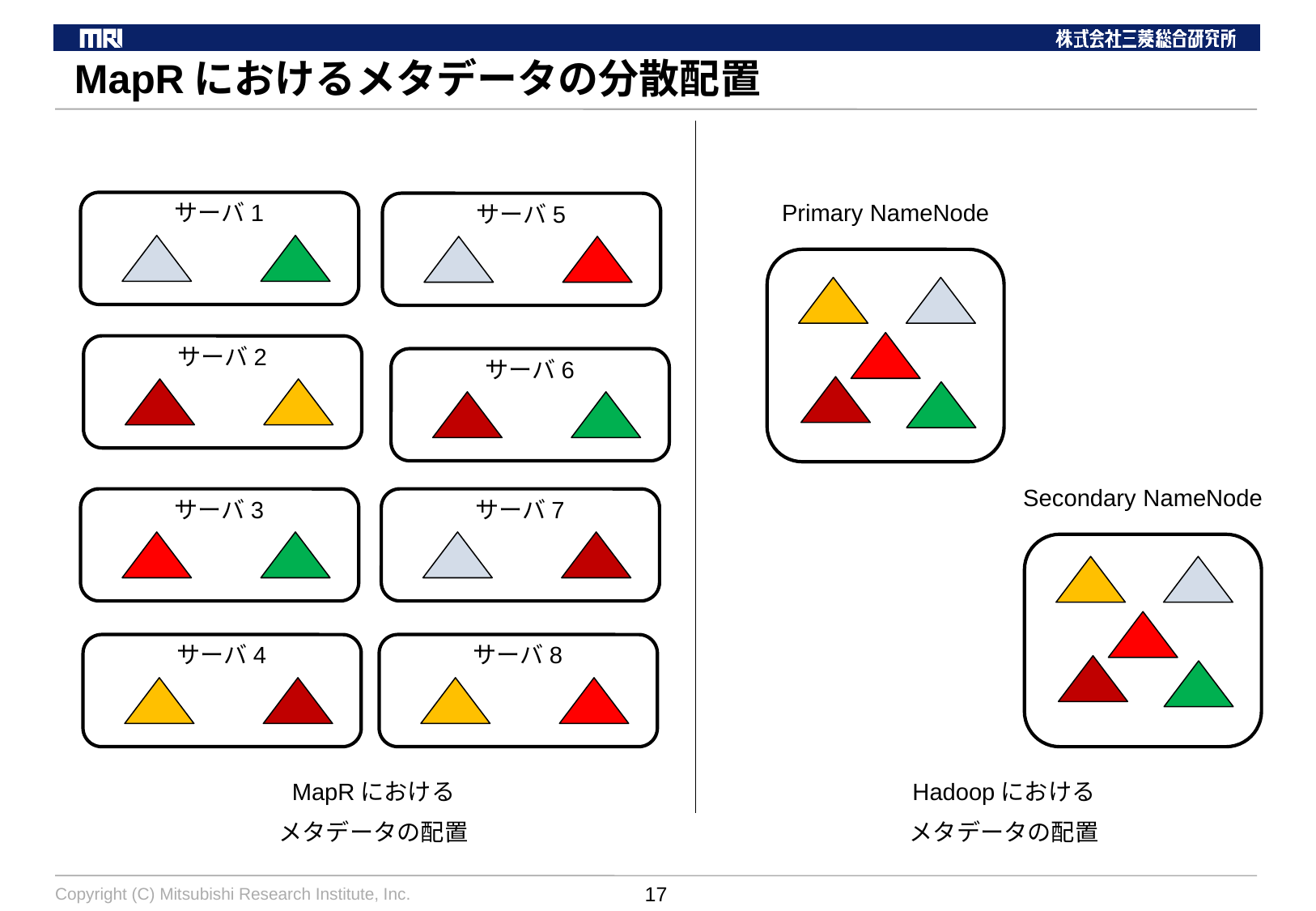

# MapRにおけるメタデータの分散配置
Primary NameNode

サーバ1

サーバ5

サーバ2

サーバ6

Secondary NameNode

サーバ3

サーバ7

サーバ4

サーバ8

MapRにおける
メタデータの配置
Hadoopにおける
メタデータの配置
Copyright (C) Mitsubishi Research Institute, Inc.
17